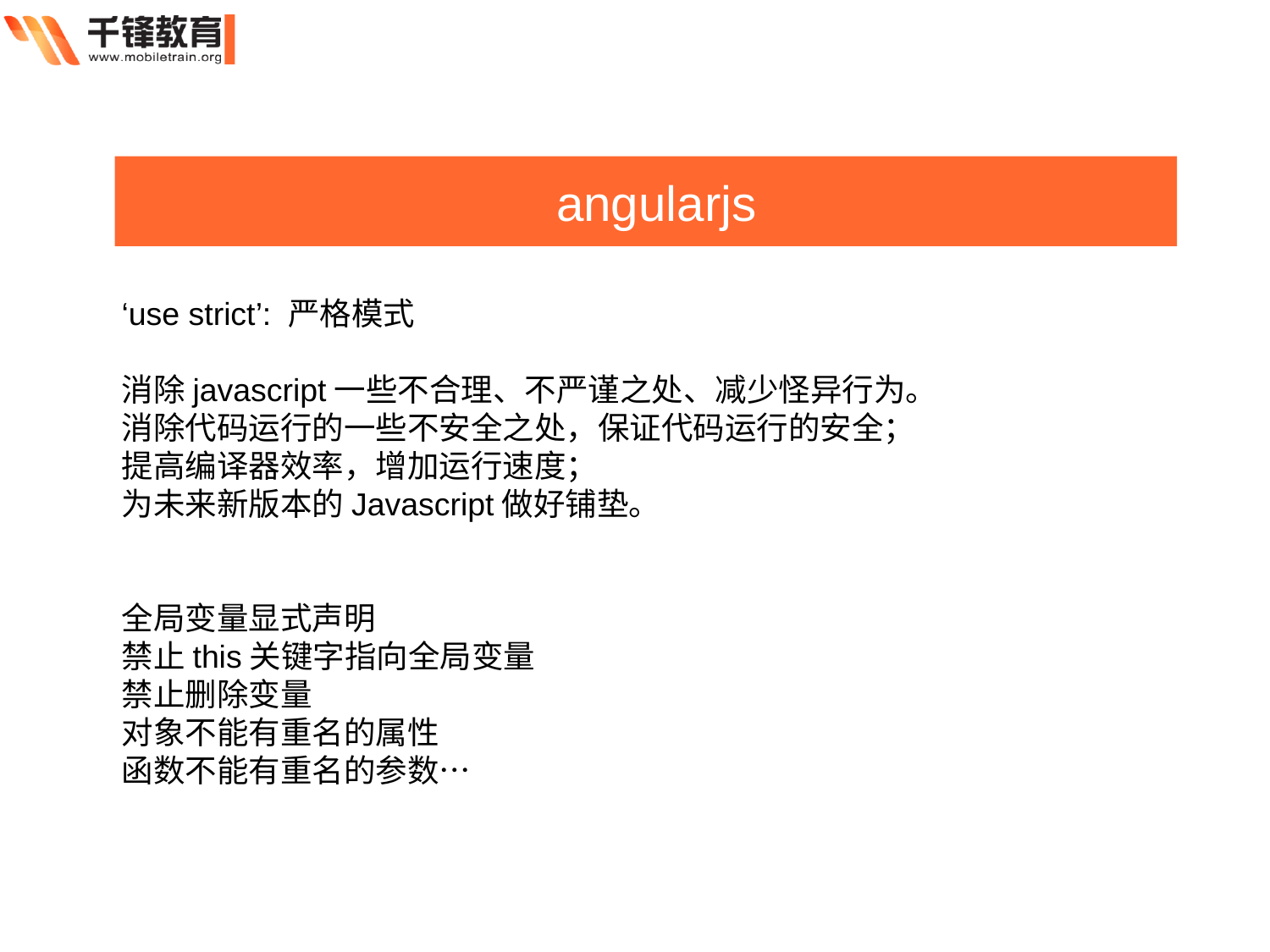

angularjs
‘use strict’: 严格模式

消除javascript一些不合理、不严谨之处、减少怪异行为。
消除代码运行的一些不安全之处，保证代码运行的安全；
提高编译器效率，增加运行速度；
为未来新版本的Javascript做好铺垫。

全局变量显式声明
禁止this关键字指向全局变量
禁止删除变量
对象不能有重名的属性
函数不能有重名的参数…